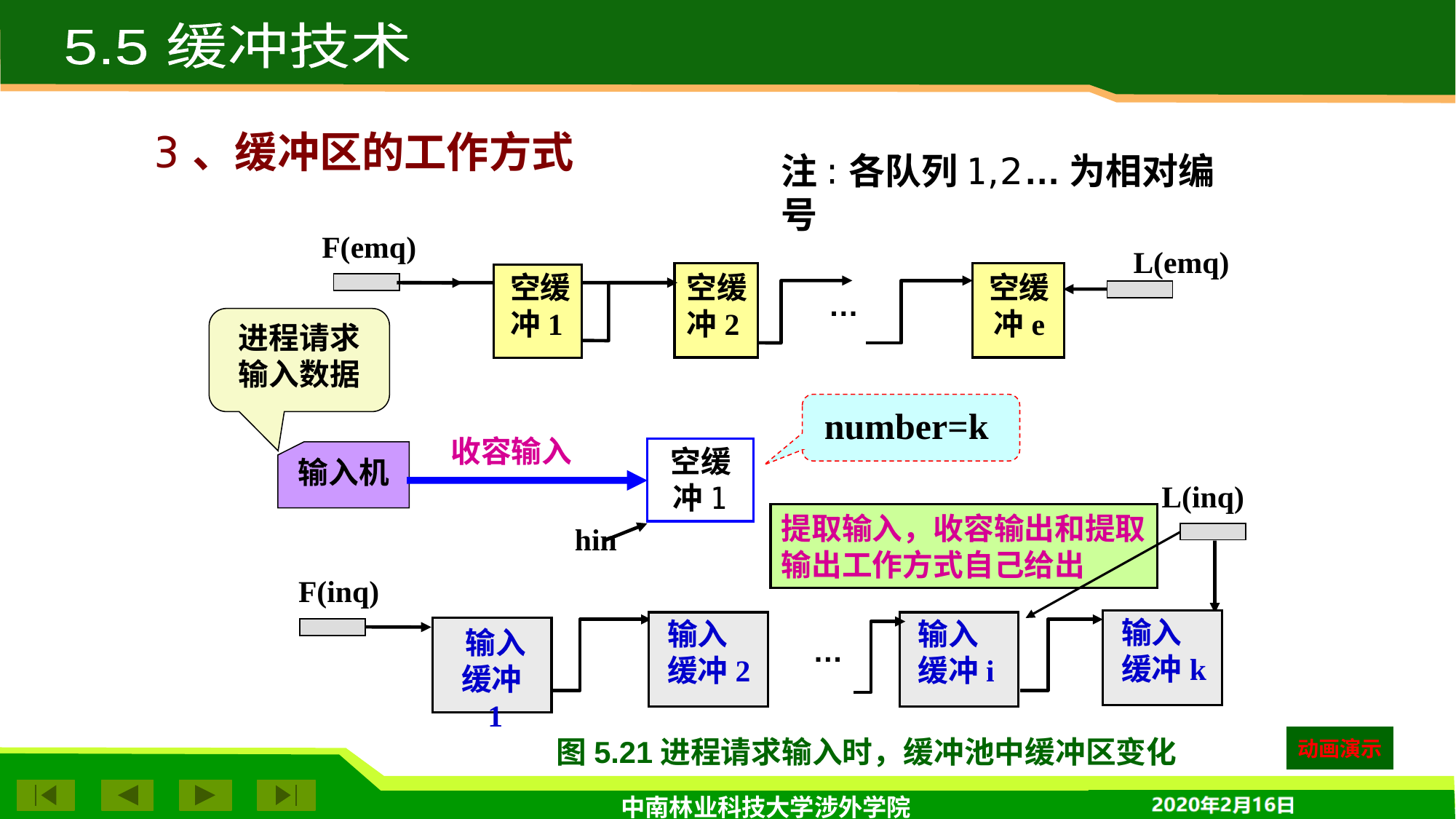

5.5 缓冲技术
3、缓冲区的工作方式
注:各队列1,2…为相对编号
F(emq)
L(emq)

空缓
冲1

空缓
冲2

空缓
冲e

…

进程请求输入数据
number=k
收容输入
空缓
冲1

输入机
L(inq)

提取输入，收容输出和提取输出工作方式自己给出
hin

F(inq)
输入
缓冲k

输入
缓冲2

输入
缓冲i

输入
缓冲1

…

动画演示
图5.21进程请求输入时，缓冲池中缓冲区变化